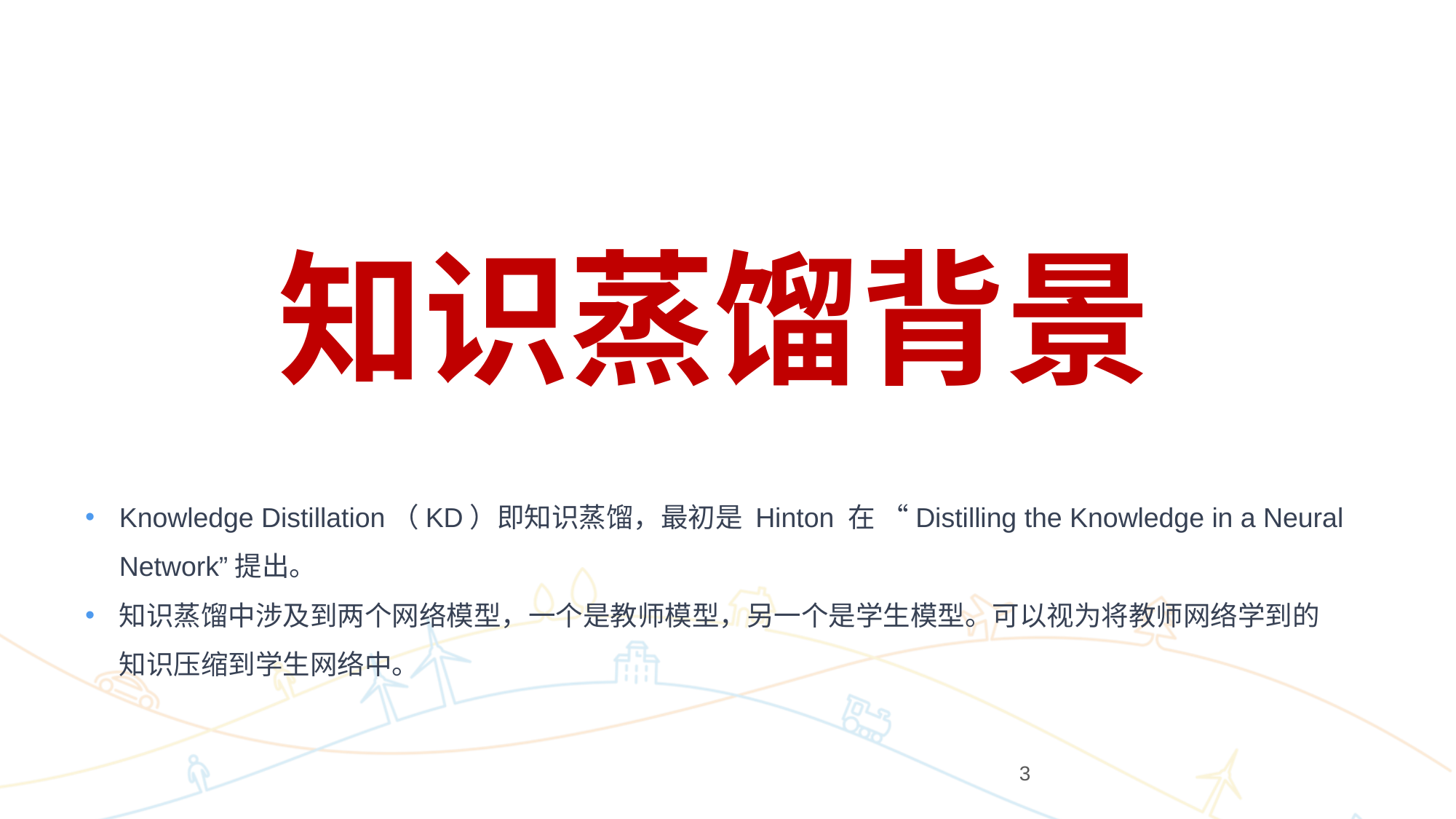

知识蒸馏背景
Knowledge Distillation（KD）即知识蒸馏，最初是 Hinton 在 “Distilling the Knowledge in a Neural Network”提出。
知识蒸馏中涉及到两个网络模型，一个是教师模型，另一个是学生模型。可以视为将教师网络学到的知识压缩到学生网络中。